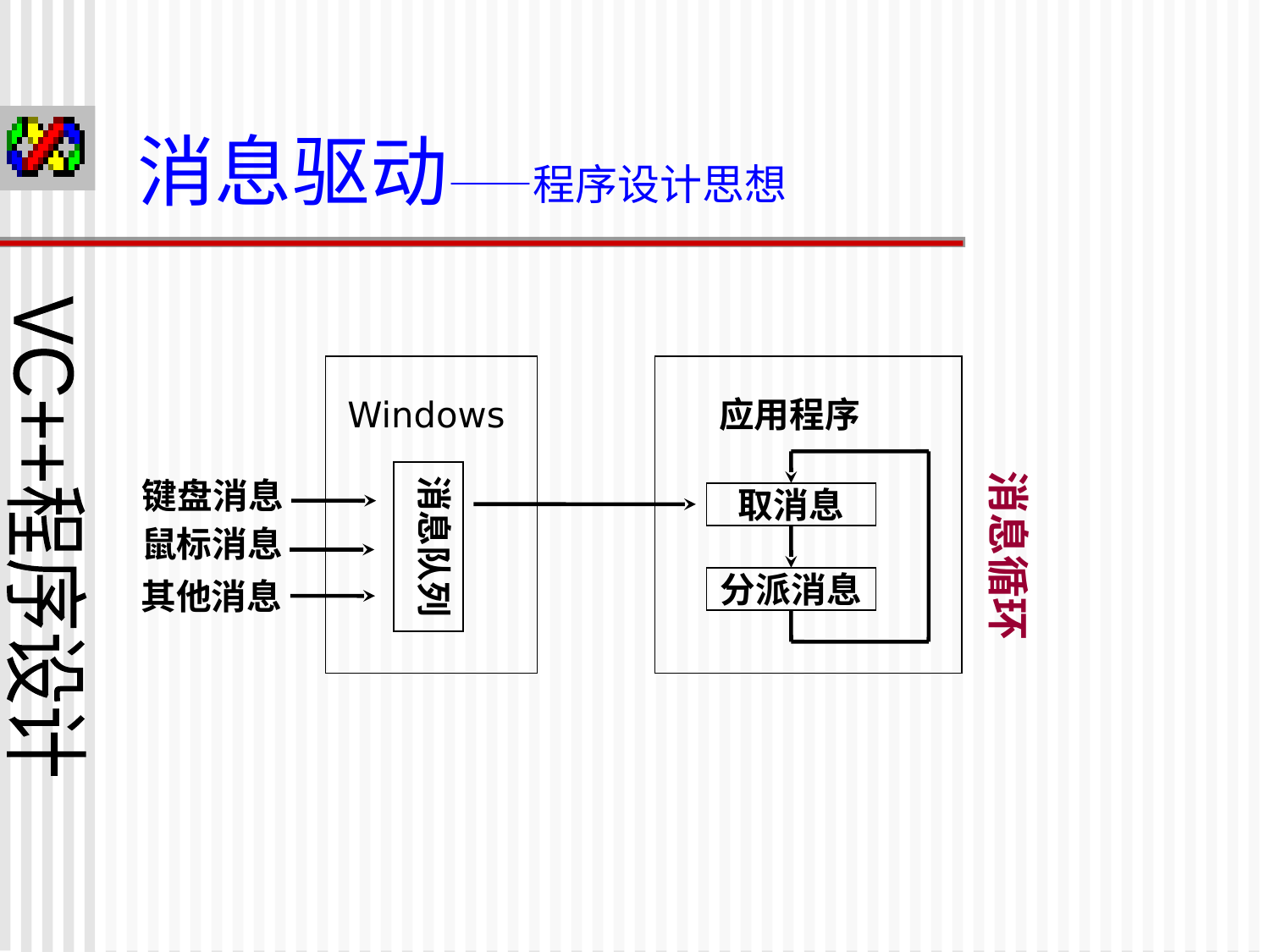

消息驱动——程序设计思想

Windows
应用程序

消息循环
消息队列
键盘消息
取消息

鼠标消息

分派消息
其他消息